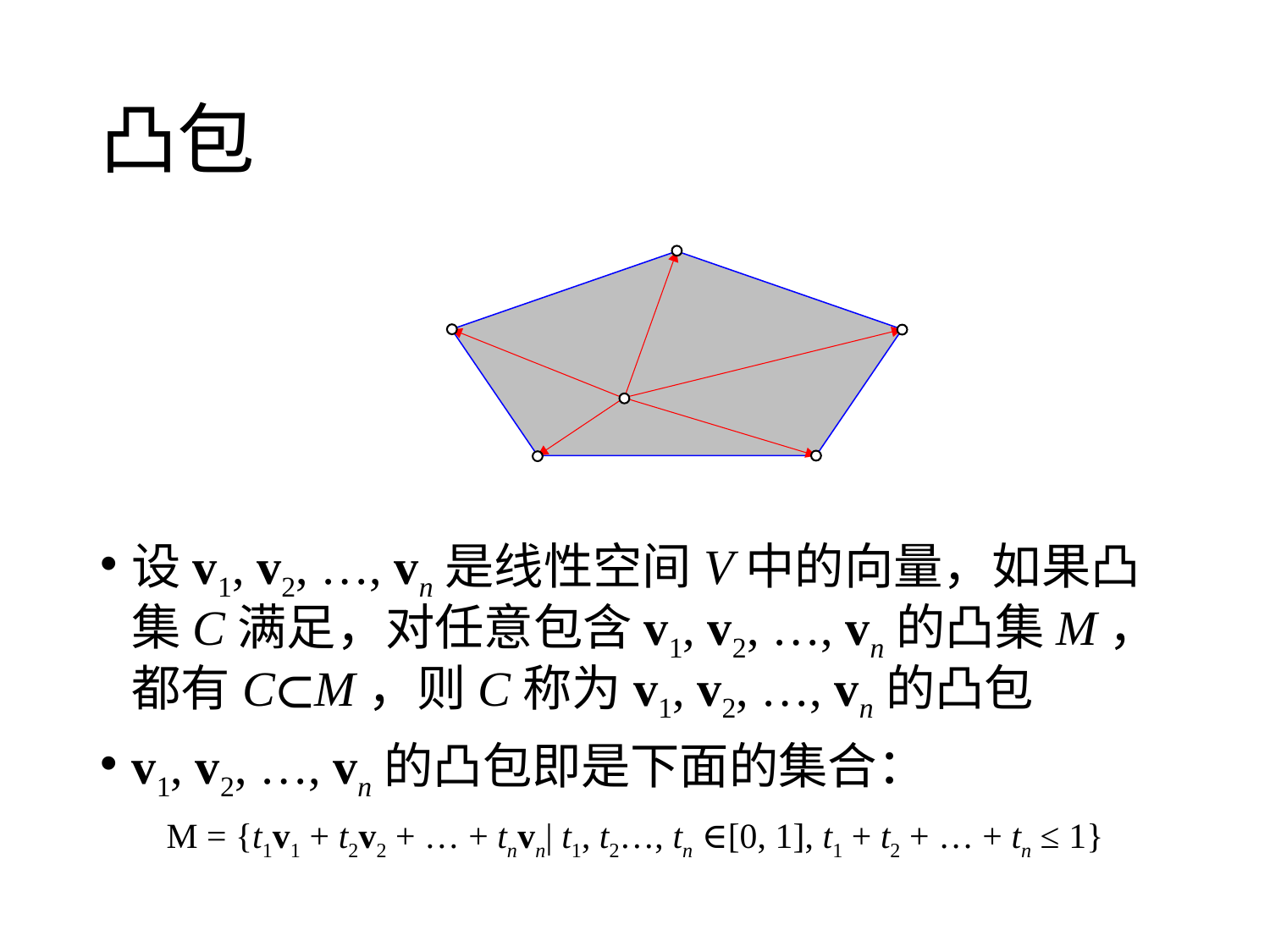

# 凸包

设v1, v2, …, vn是线性空间V中的向量，如果凸集C满足，对任意包含v1, v2, …, vn的凸集M，都有C⊂M，则C称为v1, v2, …, vn的凸包
v1, v2, …, vn的凸包即是下面的集合：
M = {t1v1 + t2v2 + … + tnvn| t1, t2…, tn ∈[0, 1], t1 + t2 + … + tn ≤ 1}